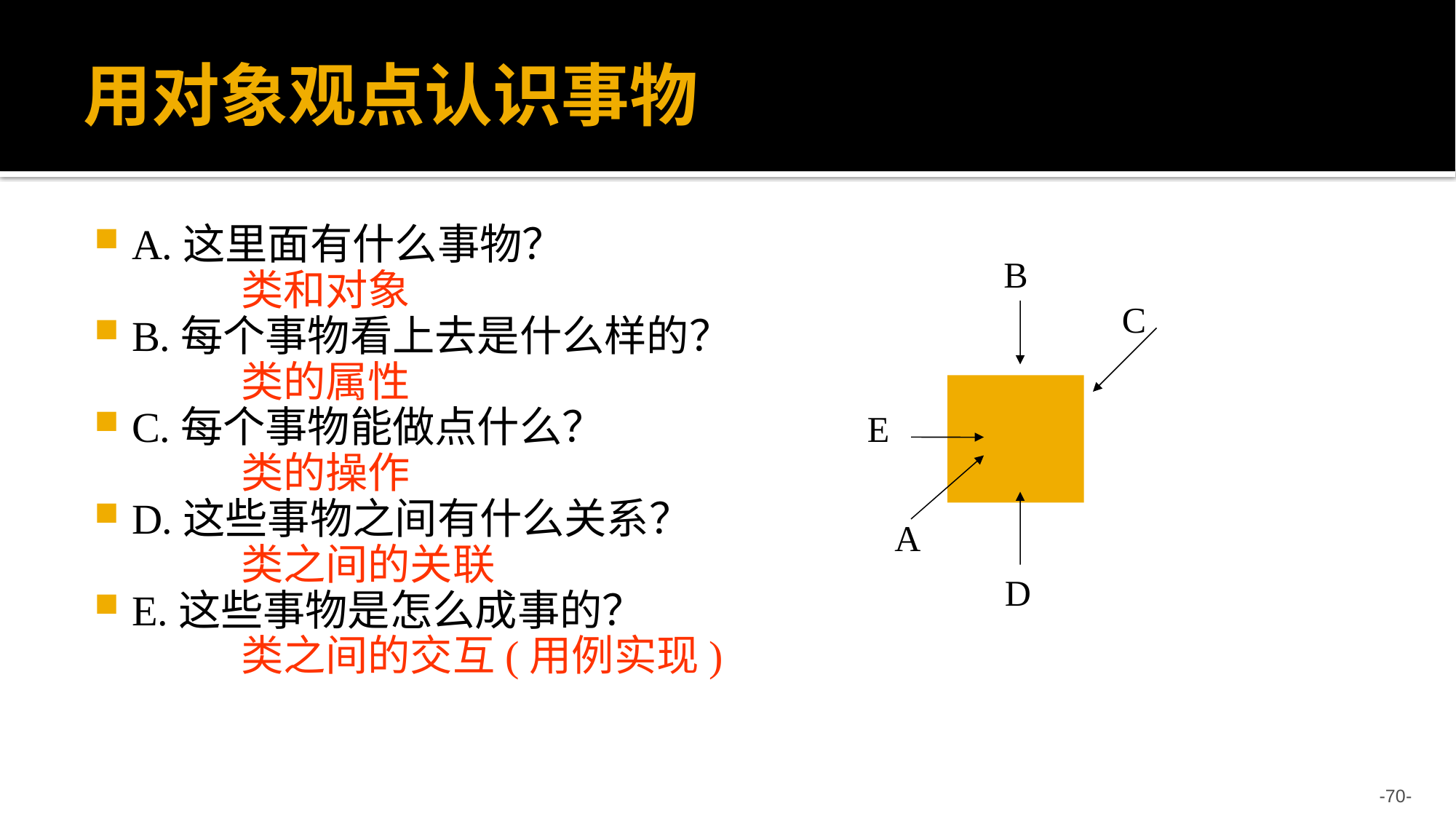

# 用对象观点认识事物
A.这里面有什么事物？
	类和对象
B.每个事物看上去是什么样的？
	类的属性
C.每个事物能做点什么？
	类的操作
D.这些事物之间有什么关系？
	类之间的关联
E.这些事物是怎么成事的？
	类之间的交互(用例实现)
B

C

E

A

D
-70-